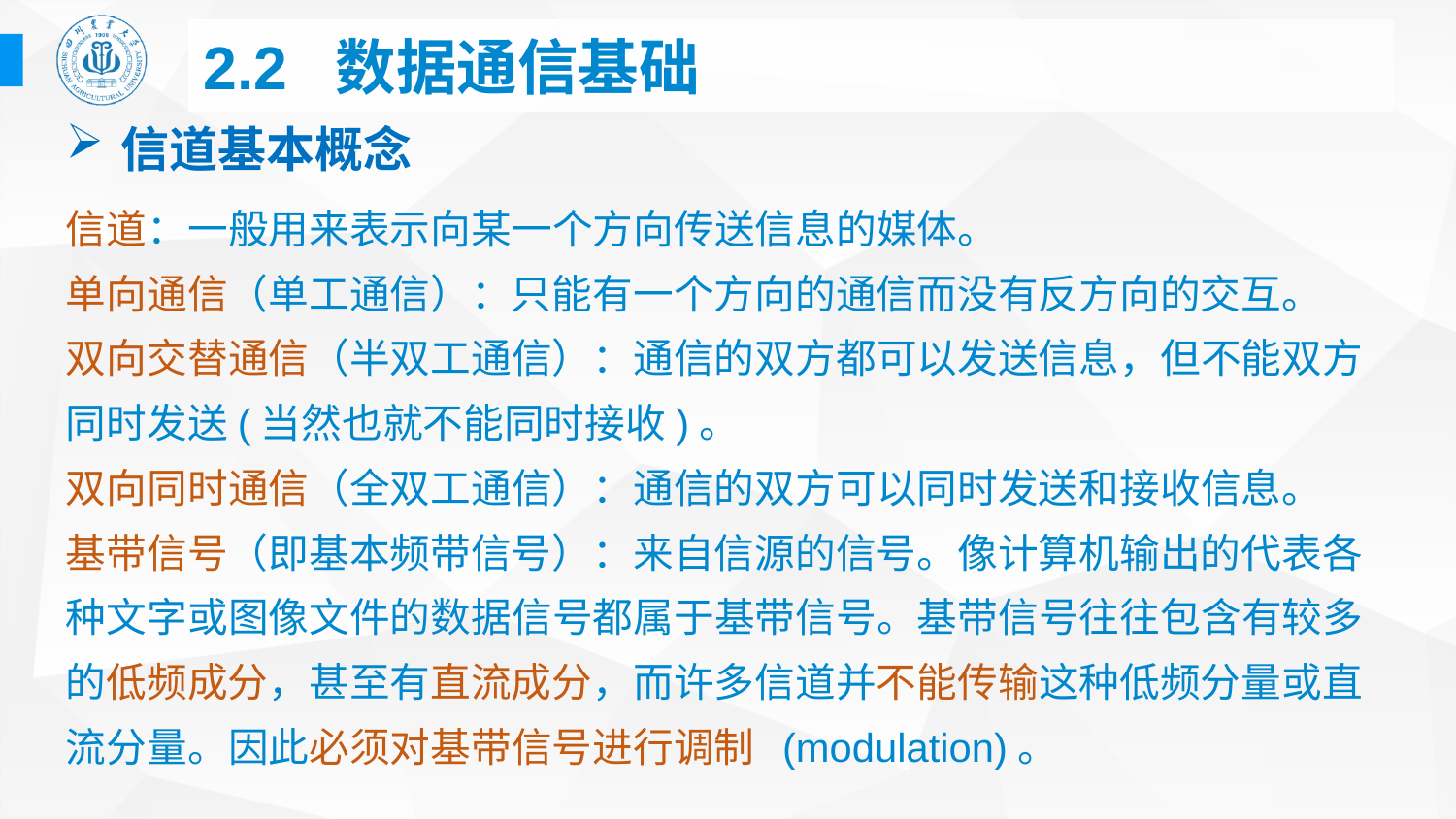

# 2.2  数据通信基础
信道基本概念
信道：一般用来表示向某一个方向传送信息的媒体。
单向通信（单工通信）：只能有一个方向的通信而没有反方向的交互。
双向交替通信（半双工通信）：通信的双方都可以发送信息，但不能双方同时发送(当然也就不能同时接收)。
双向同时通信（全双工通信）：通信的双方可以同时发送和接收信息。
基带信号（即基本频带信号）：来自信源的信号。像计算机输出的代表各种文字或图像文件的数据信号都属于基带信号。基带信号往往包含有较多的低频成分，甚至有直流成分，而许多信道并不能传输这种低频分量或直流分量。因此必须对基带信号进行调制  (modulation)。